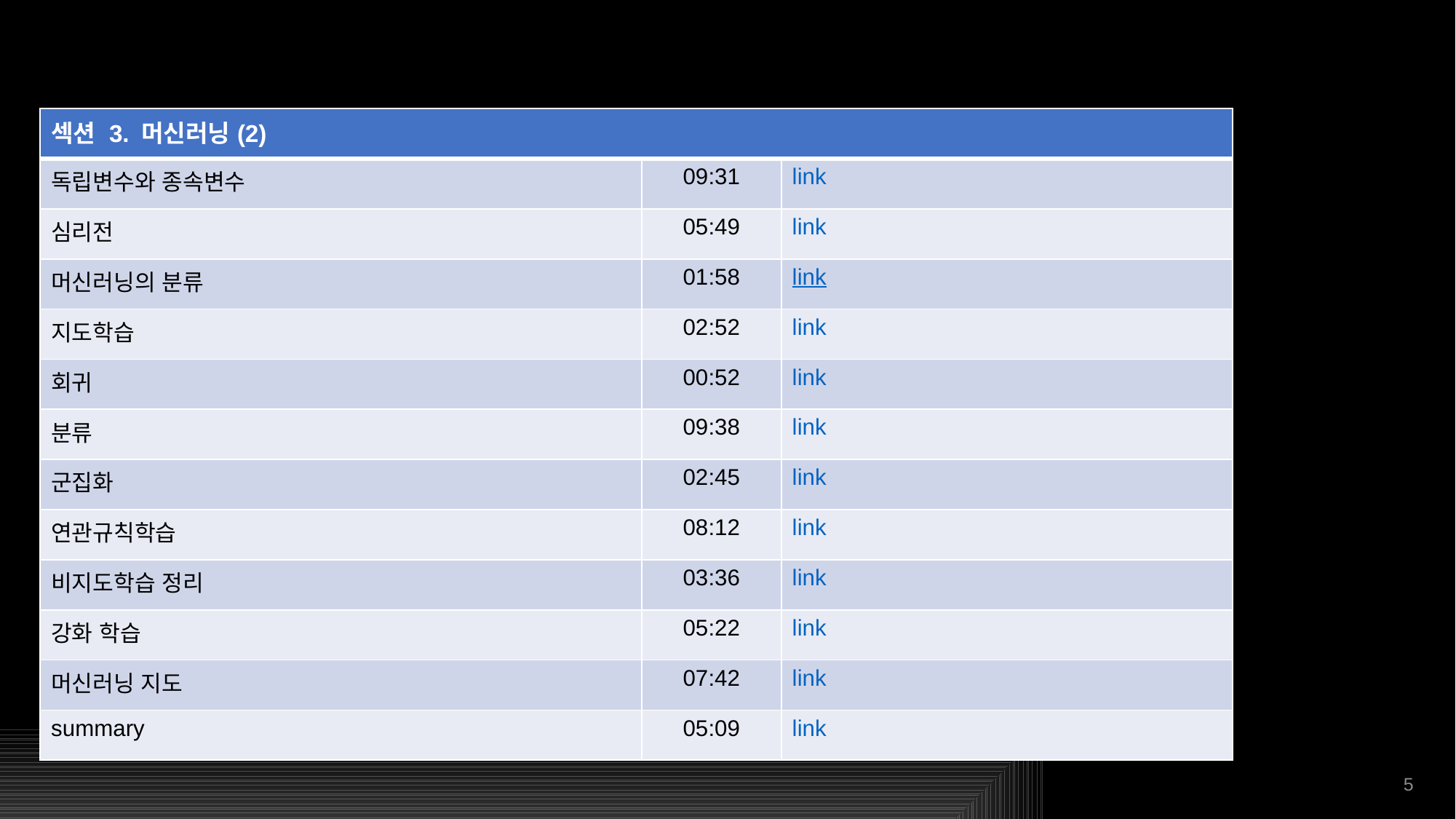

교과 과정
| 섹션 3. 머신러닝(2) |  |  |
| --- | --- | --- |
| 독립변수와 종속변수 | 09:31 | link |
| 심리전 | 05:49 | link |
| 머신러닝의 분류 | 01:58 | link |
| 지도학습 | 02:52 | link |
| 회귀 | 00:52 | link |
| 분류 | 09:38 | link |
| 군집화 | 02:45 | link |
| 연관규칙학습 | 08:12 | link |
| 비지도학습 정리 | 03:36 | link |
| 강화 학습 | 05:22 | link |
| 머신러닝 지도 | 07:42 | link |
| summary | 05:09 | link |
5